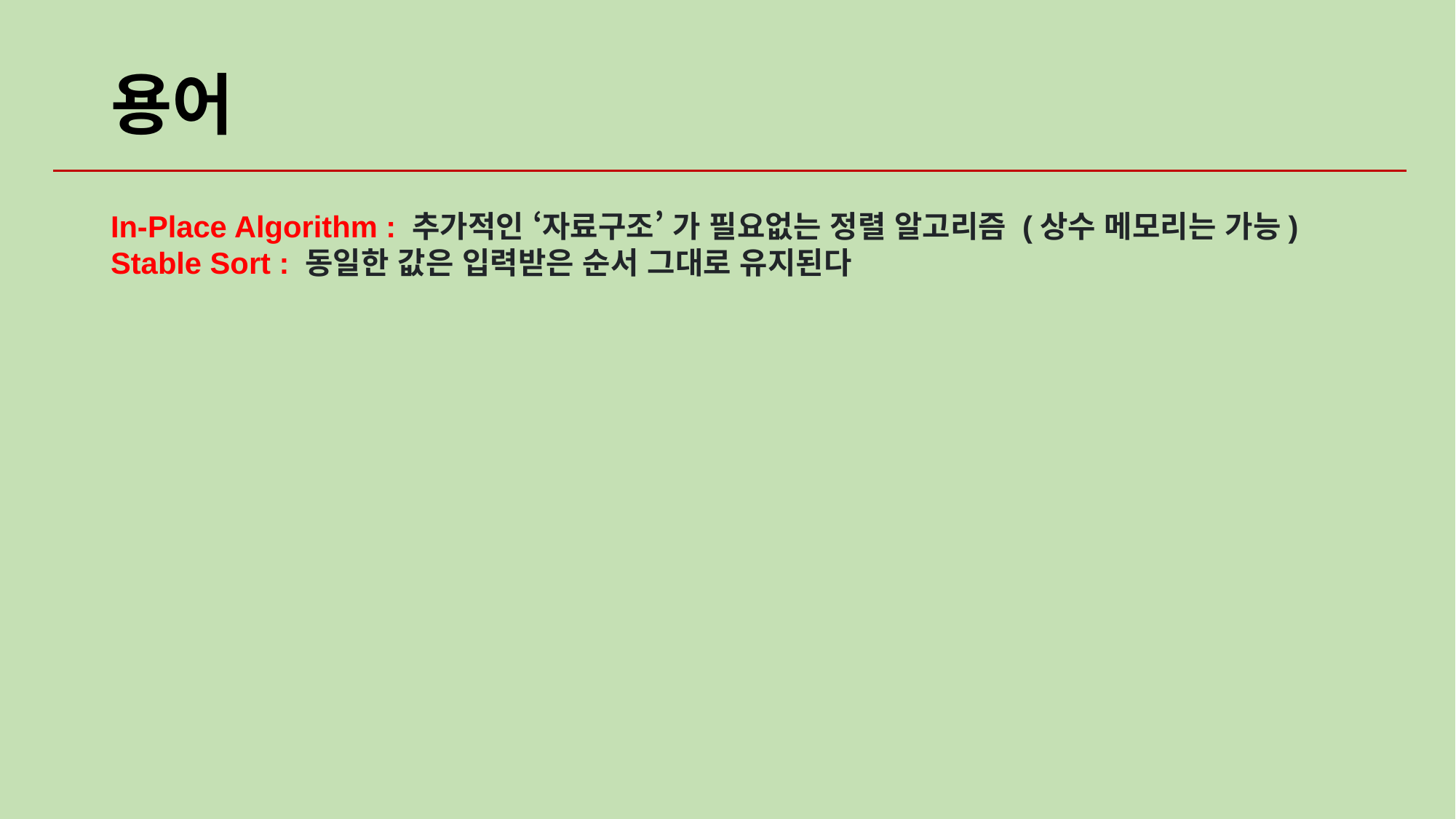

# 용어
In-Place Algorithm : 추가적인 ‘자료구조’ 가 필요없는 정렬 알고리즘 (상수 메모리는 가능)
Stable Sort : 동일한 값은 입력받은 순서 그대로 유지된다